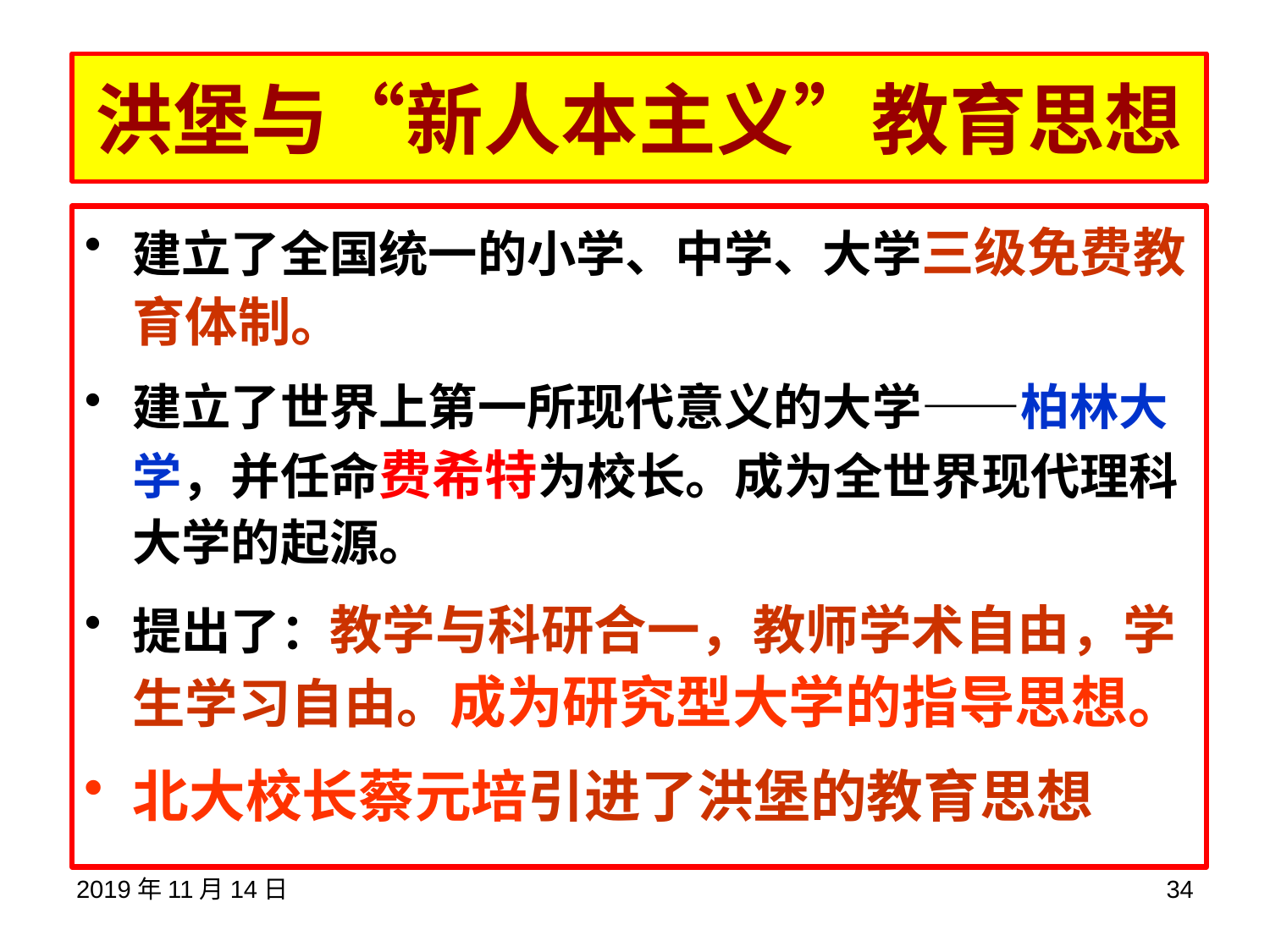

# 洪堡与“新人本主义”教育思想
建立了全国统一的小学、中学、大学三级免费教育体制。
建立了世界上第一所现代意义的大学——柏林大学，并任命费希特为校长。成为全世界现代理科大学的起源。
提出了：教学与科研合一，教师学术自由，学生学习自由。成为研究型大学的指导思想。
北大校长蔡元培引进了洪堡的教育思想
2019年11月14日
34